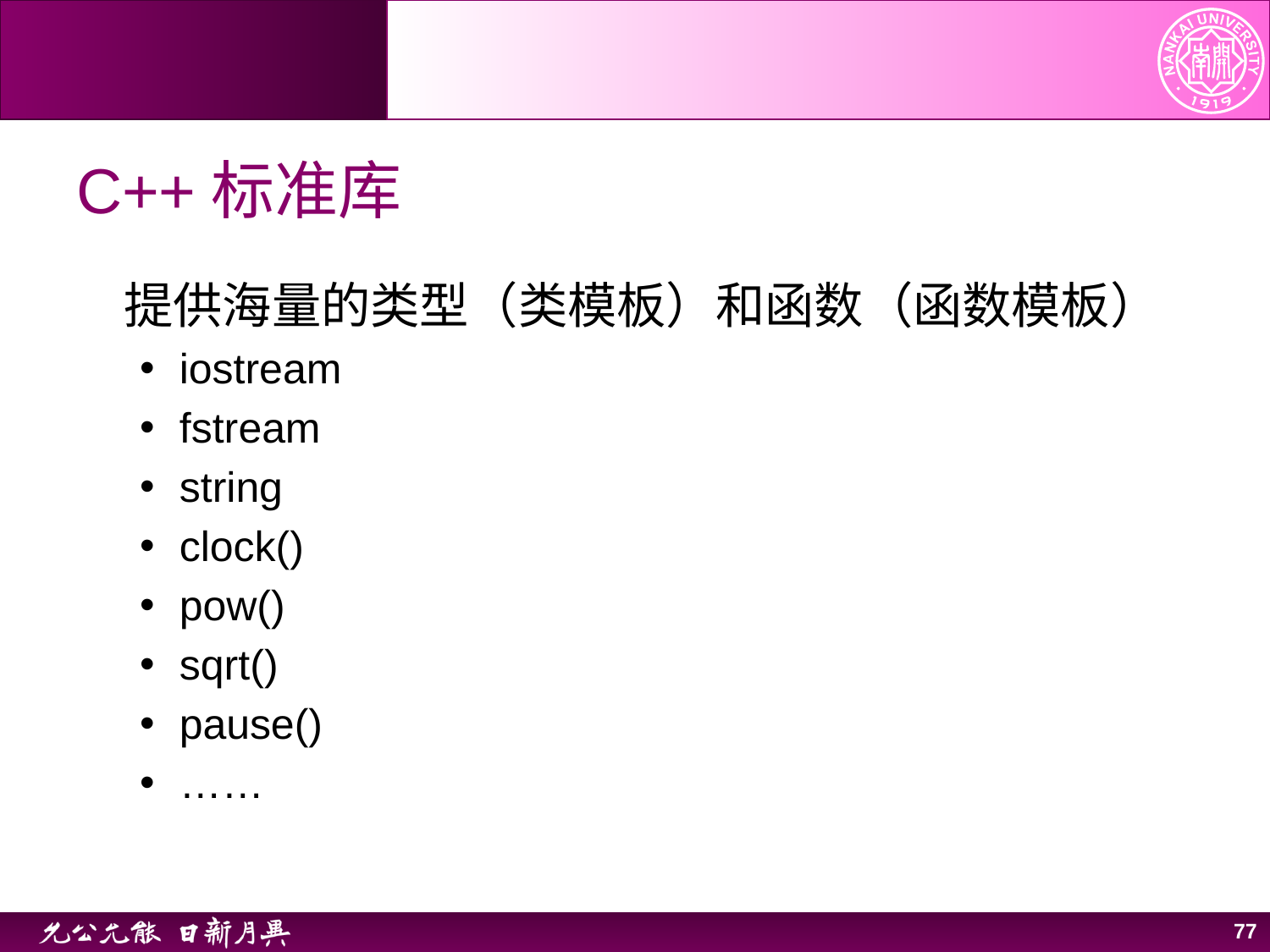

# C++标准库
提供海量的类型（类模板）和函数（函数模板）
iostream
fstream
string
clock()
pow()
sqrt()
pause()
……

77